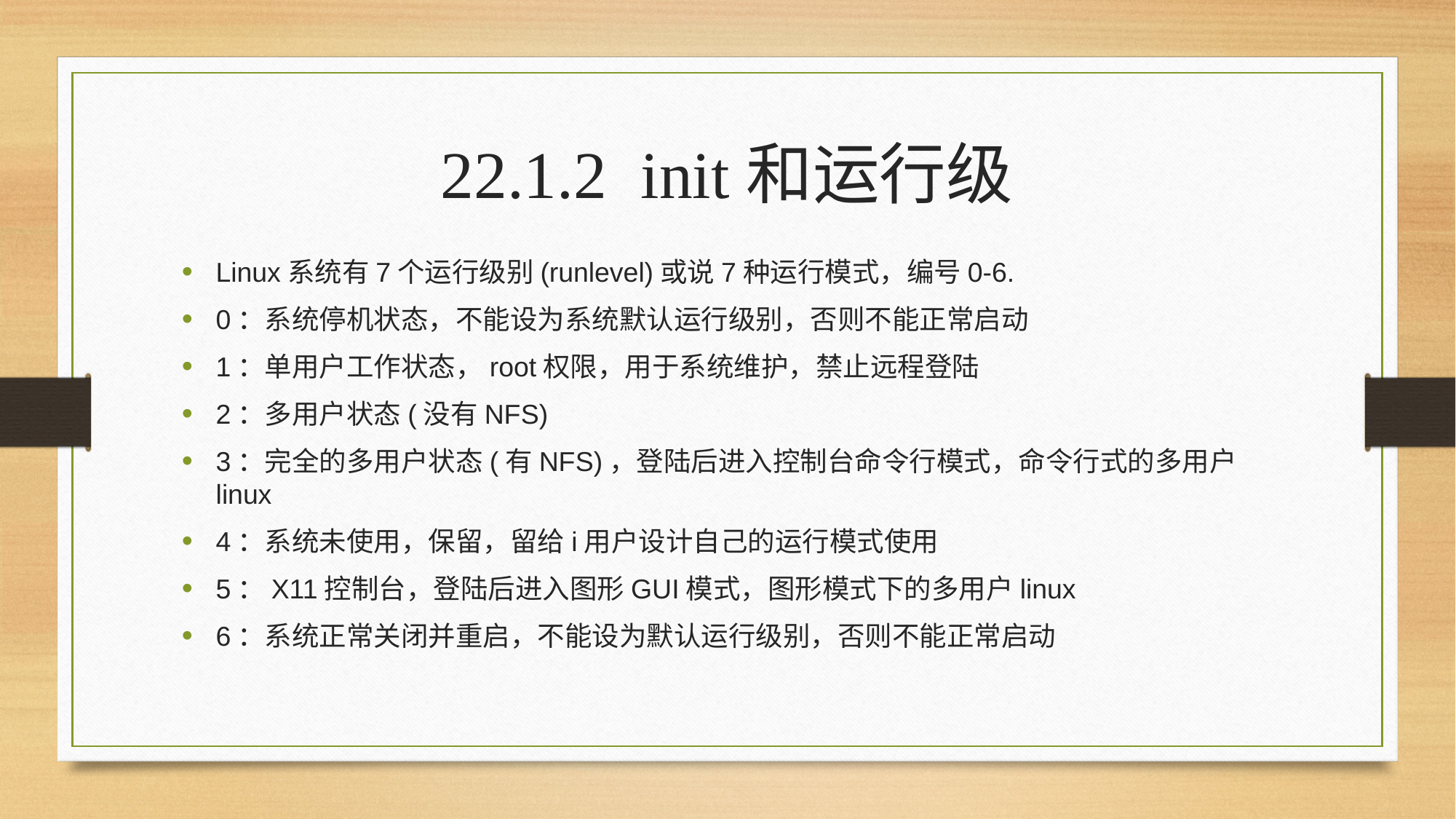

# 22.1.2  init和运行级
Linux系统有7个运行级别(runlevel)或说7种运行模式，编号0-6.
0：系统停机状态，不能设为系统默认运行级别，否则不能正常启动
1：单用户工作状态，root权限，用于系统维护，禁止远程登陆
2：多用户状态(没有NFS)
3：完全的多用户状态(有NFS)，登陆后进入控制台命令行模式，命令行式的多用户linux
4：系统未使用，保留，留给i用户设计自己的运行模式使用
5：X11控制台，登陆后进入图形GUI模式，图形模式下的多用户linux
6：系统正常关闭并重启，不能设为默认运行级别，否则不能正常启动